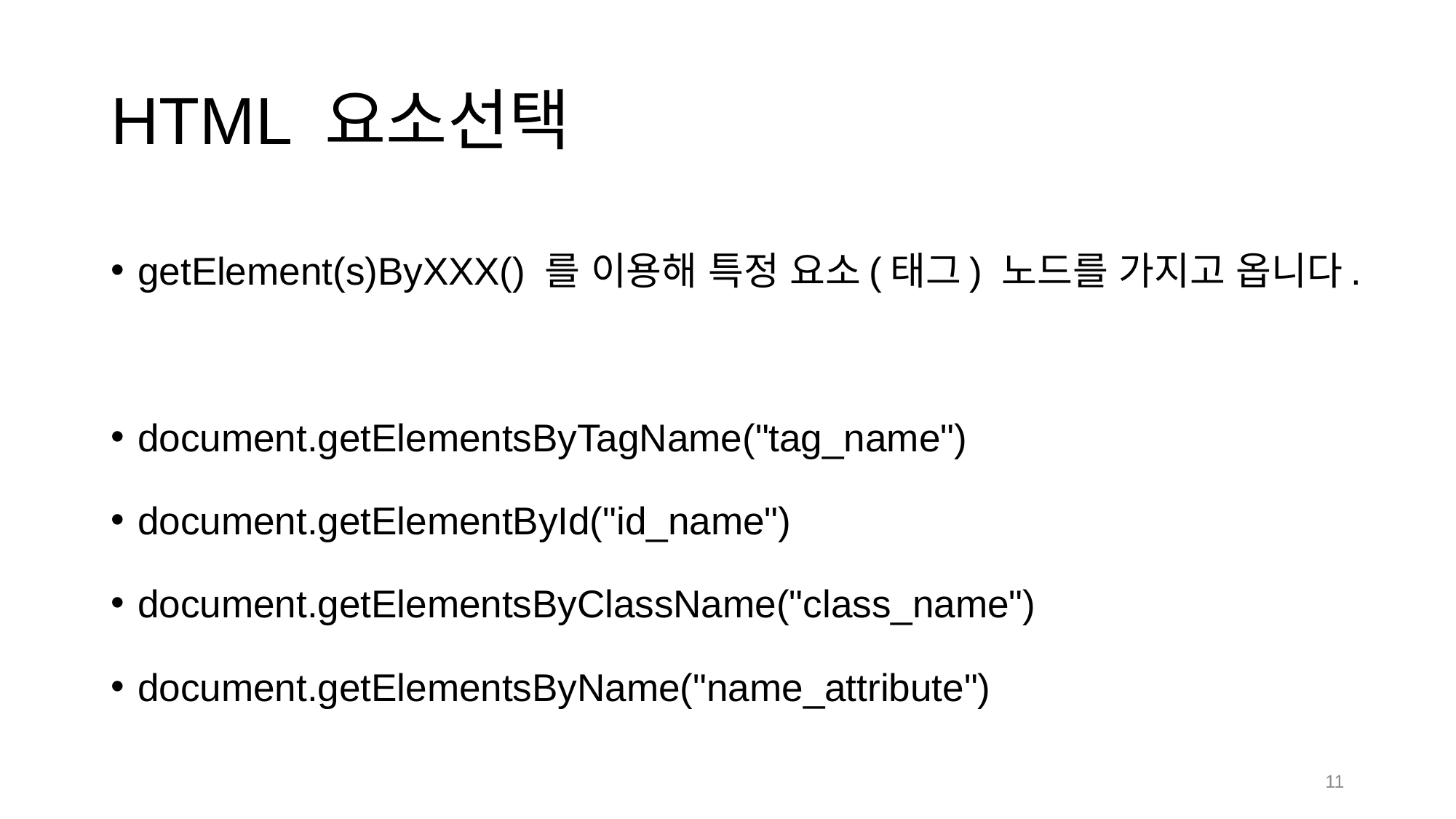

# HTML 요소선택
getElement(s)ByXXX() 를 이용해 특정 요소(태그) 노드를 가지고 옵니다.

document.getElementsByTagName("tag_name")
document.getElementById("id_name")
document.getElementsByClassName("class_name")
document.getElementsByName("name_attribute")
11